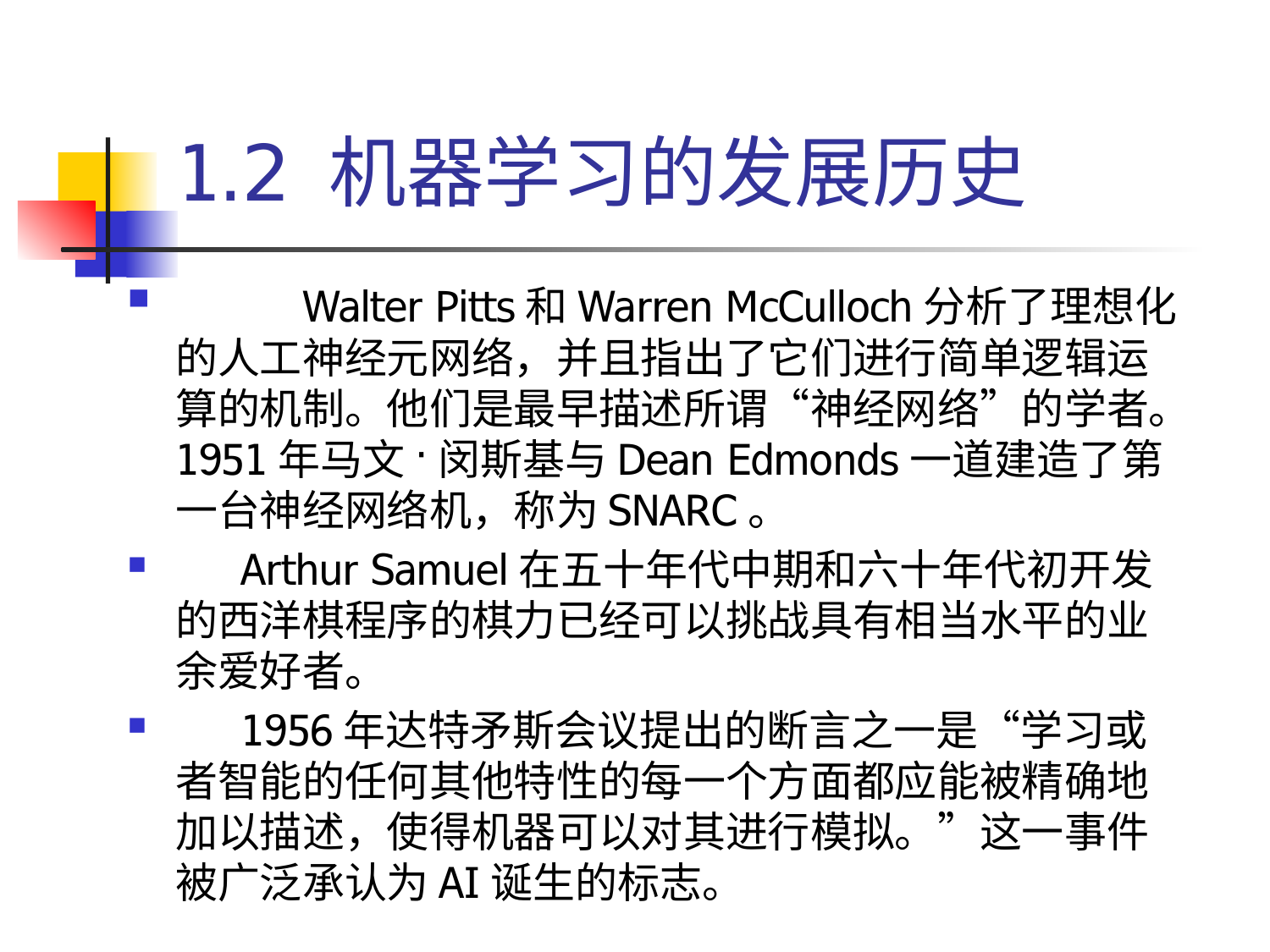

# 1.2 机器学习的发展历史
 	Walter Pitts和Warren McCulloch分析了理想化的人工神经元网络，并且指出了它们进行简单逻辑运算的机制。他们是最早描述所谓“神经网络”的学者。1951年马文·闵斯基与Dean Edmonds一道建造了第一台神经网络机，称为SNARC。
     Arthur Samuel在五十年代中期和六十年代初开发的西洋棋程序的棋力已经可以挑战具有相当水平的业余爱好者。
     1956年达特矛斯会议提出的断言之一是“学习或者智能的任何其他特性的每一个方面都应能被精确地加以描述，使得机器可以对其进行模拟。”这一事件被广泛承认为AI诞生的标志。